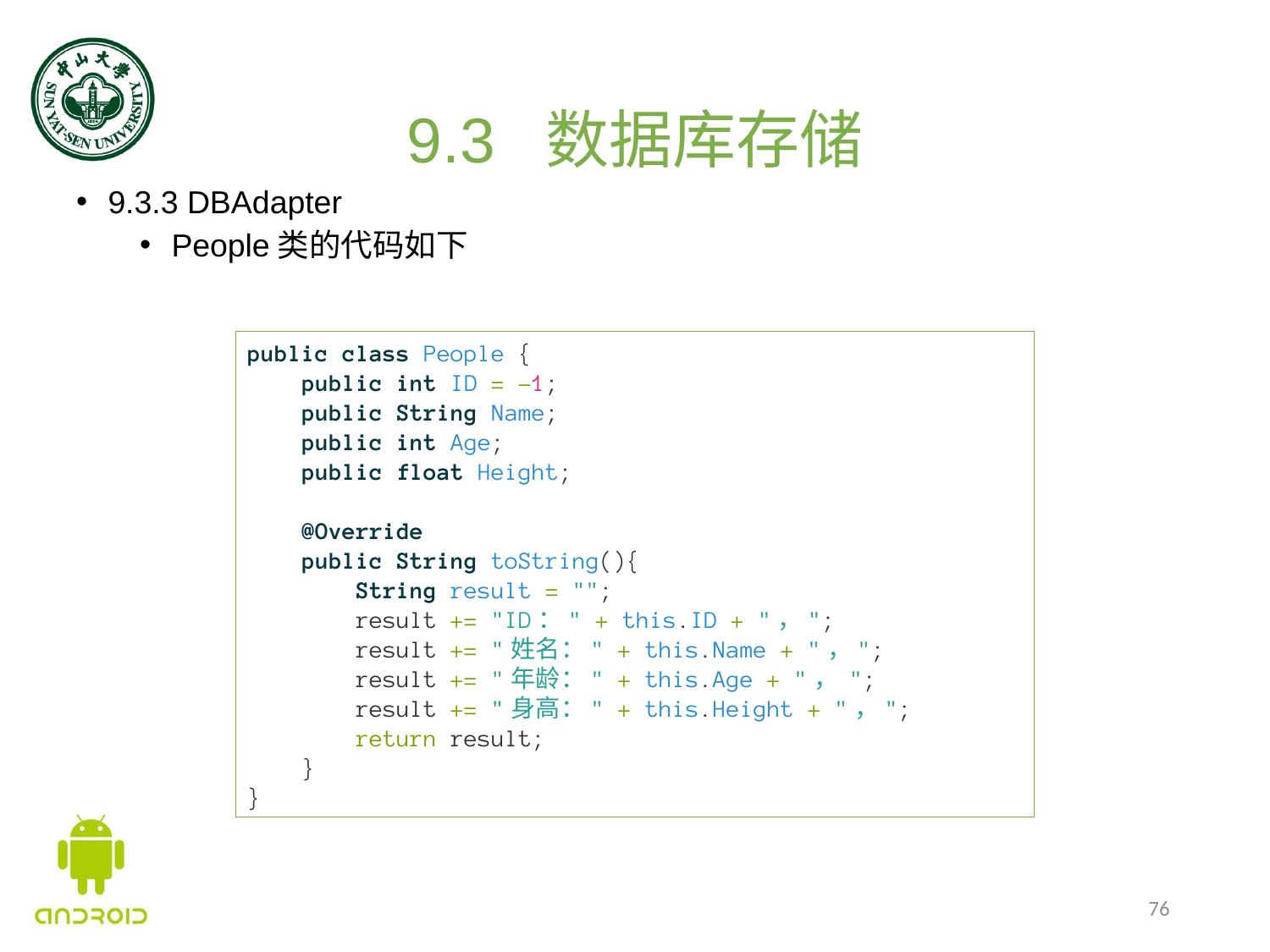

# 9.3  数据库存储
9.3.3 DBAdapter
People类的代码如下

public class People {
    public int ID = -1;
    public String Name;
    public int Age;
    public float Height;

    @Override
    public String toString(){
        String result = "";
        result += "ID：" + this.ID + "，";
        result += "姓名：" + this.Name + "，";
        result += "年龄：" + this.Age + "， ";
        result += "身高：" + this.Height + "，";
        return result;
    }
}
76